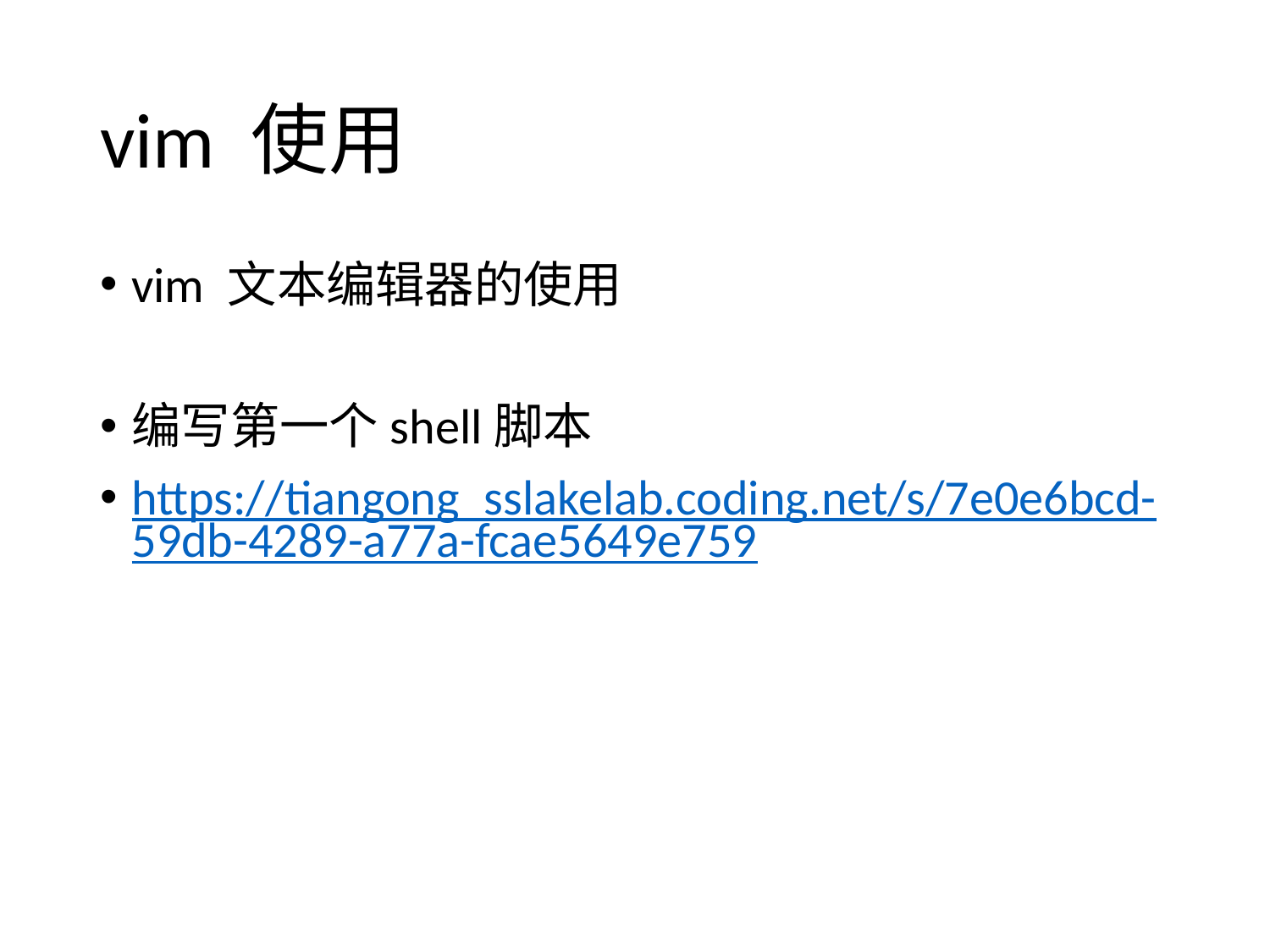

# vim 使用
vim 文本编辑器的使用

编写第一个shell脚本
https://tiangong_sslakelab.coding.net/s/7e0e6bcd-59db-4289-a77a-fcae5649e759